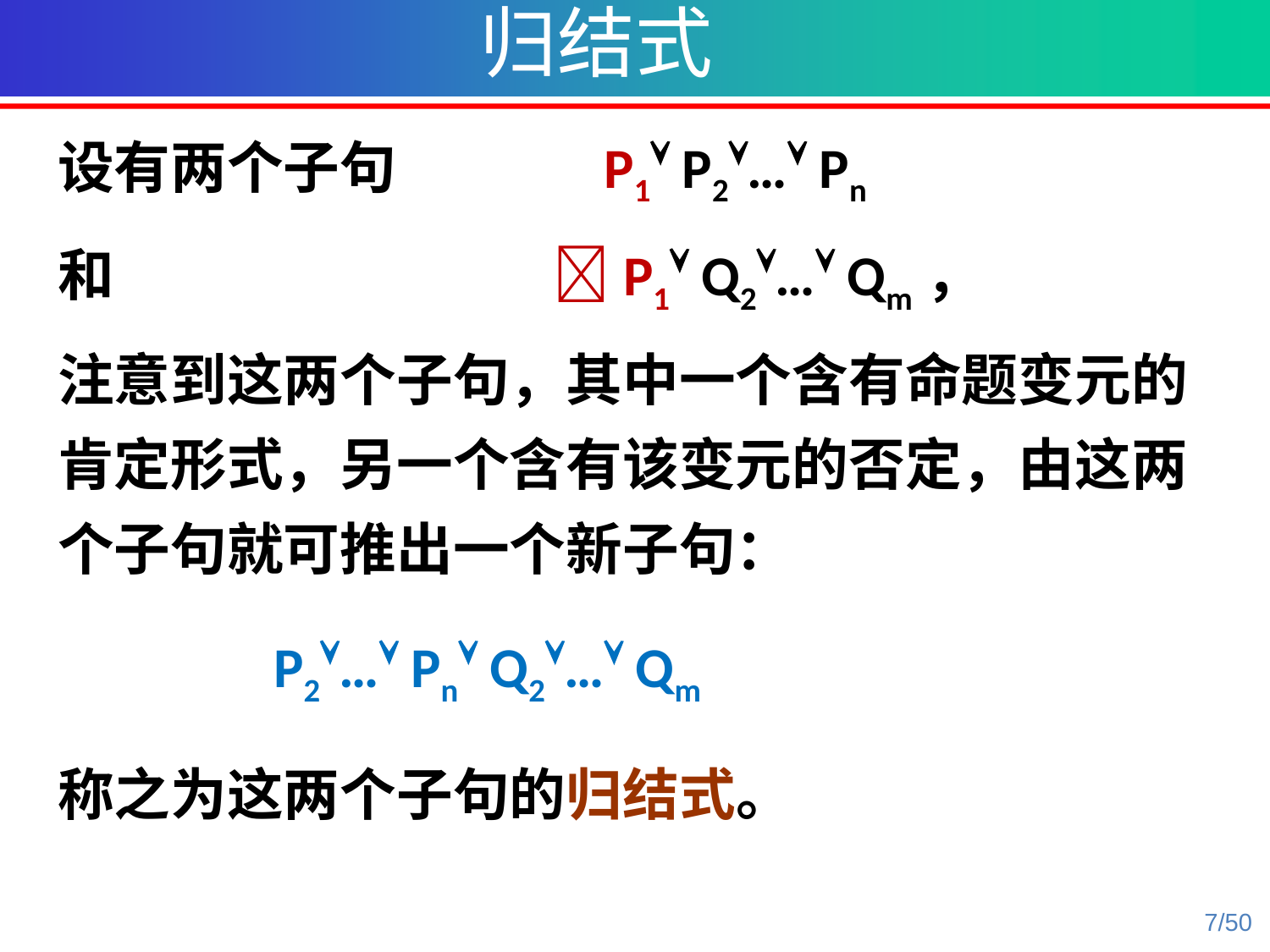

归结式
设有两个子句               P1∨ P2∨…∨ Pn
和                                  ¬P1∨ Q2∨…∨ Qm，
注意到这两个子句，其中一个含有命题变元的肯定形式，另一个含有该变元的否定，由这两个子句就可推出一个新子句：
                 P2∨…∨ Pn∨ Q2∨…∨ Qm
称之为这两个子句的归结式。
7/50